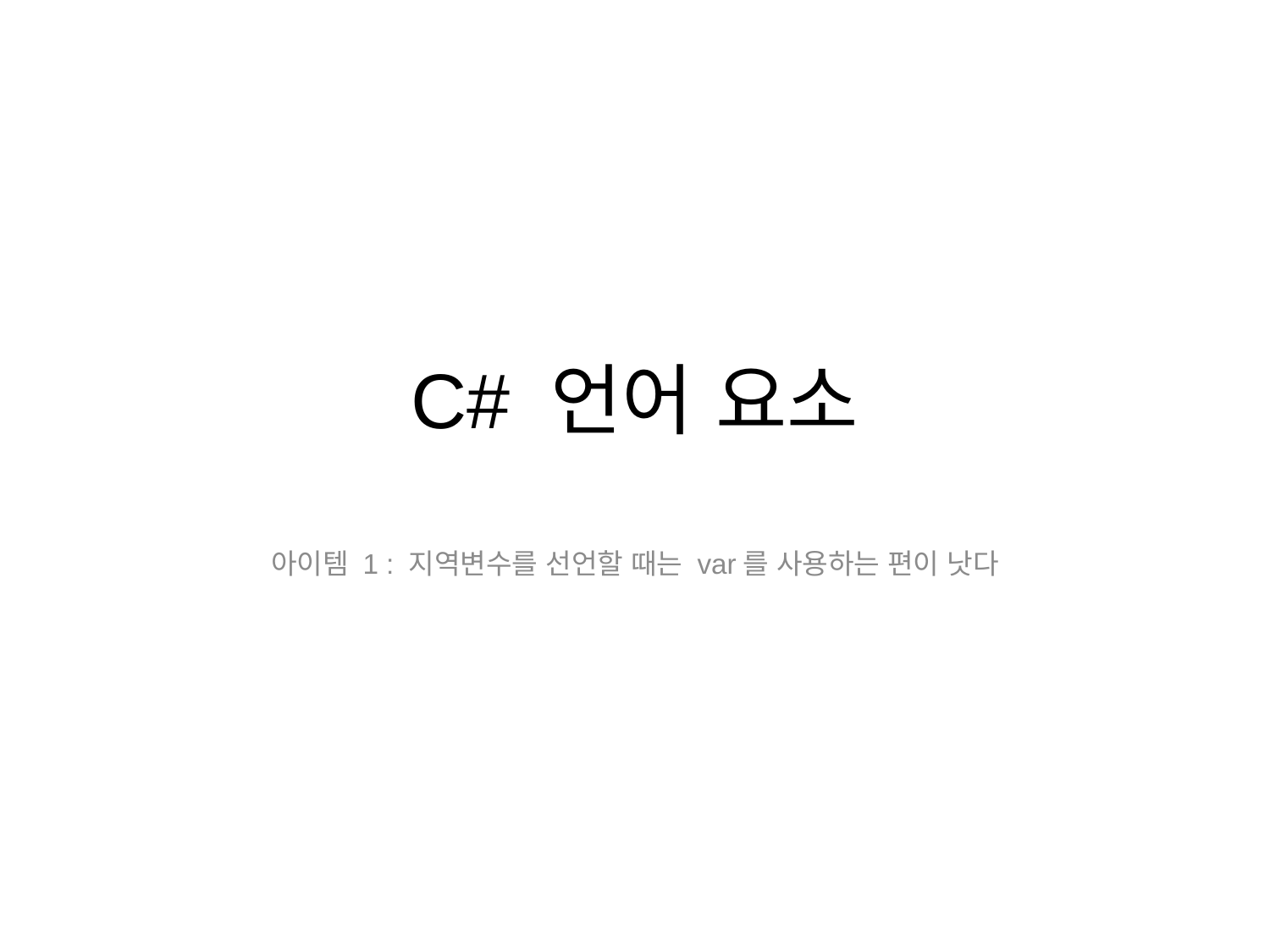

# C# 언어 요소
아이템 1 : 지역변수를 선언할 때는 var를 사용하는 편이 낫다